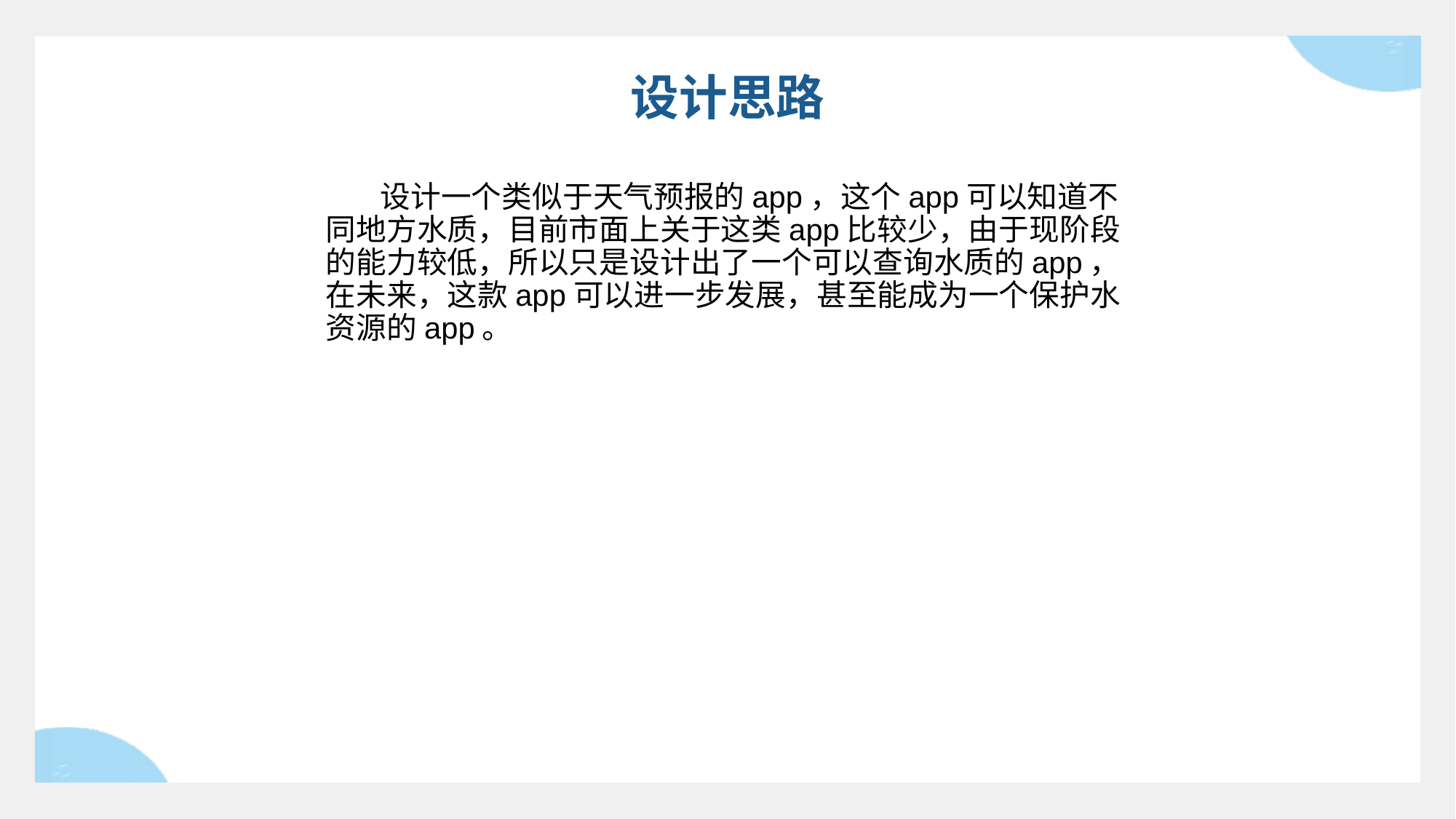

# 设计思路
       设计一个类似于天气预报的app，这个app可以知道不同地方水质，目前市面上关于这类app比较少，由于现阶段的能力较低，所以只是设计出了一个可以查询水质的app，在未来，这款app可以进一步发展，甚至能成为一个保护水资源的app。